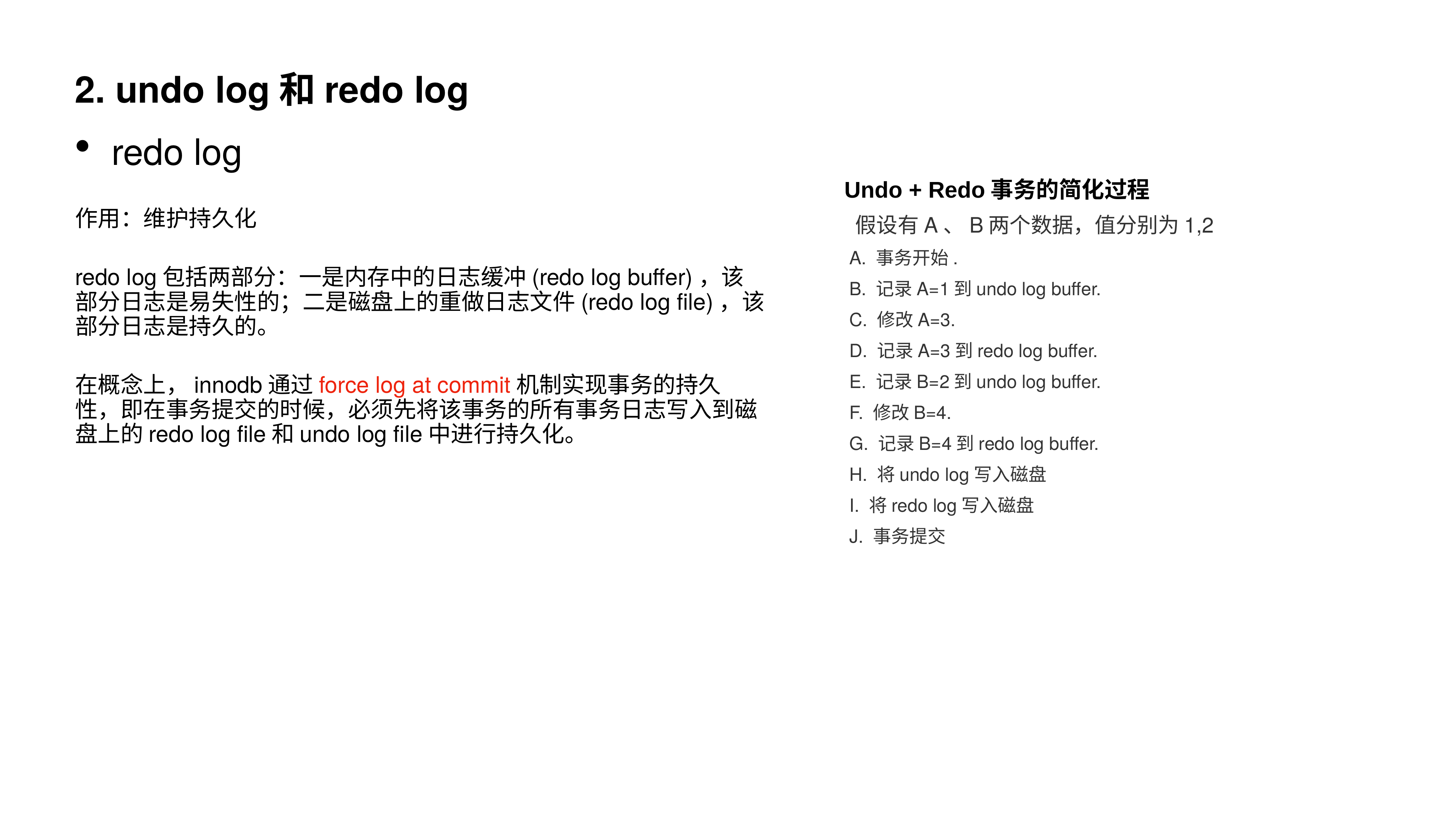

2. undo log和redo log
redo log
作用：维护持久化
redo log包括两部分：一是内存中的日志缓冲(redo log buffer)，该部分日志是易失性的；二是磁盘上的重做日志文件(redo log file)，该部分日志是持久的。
在概念上，innodb通过force log at commit机制实现事务的持久性，即在事务提交的时候，必须先将该事务的所有事务日志写入到磁盘上的redo log file和undo log file中进行持久化。

Undo + Redo事务的简化过程
 假设有A、B两个数据，值分别为1,2
 A. 事务开始.
 B. 记录A=1到undo log buffer.
 C. 修改A=3.
 D. 记录A=3到redo log buffer.
 E. 记录B=2到undo log buffer.
 F. 修改B=4.
 G. 记录B=4到redo log buffer.
 H. 将undo log写入磁盘
 I. 将redo log写入磁盘
 J. 事务提交